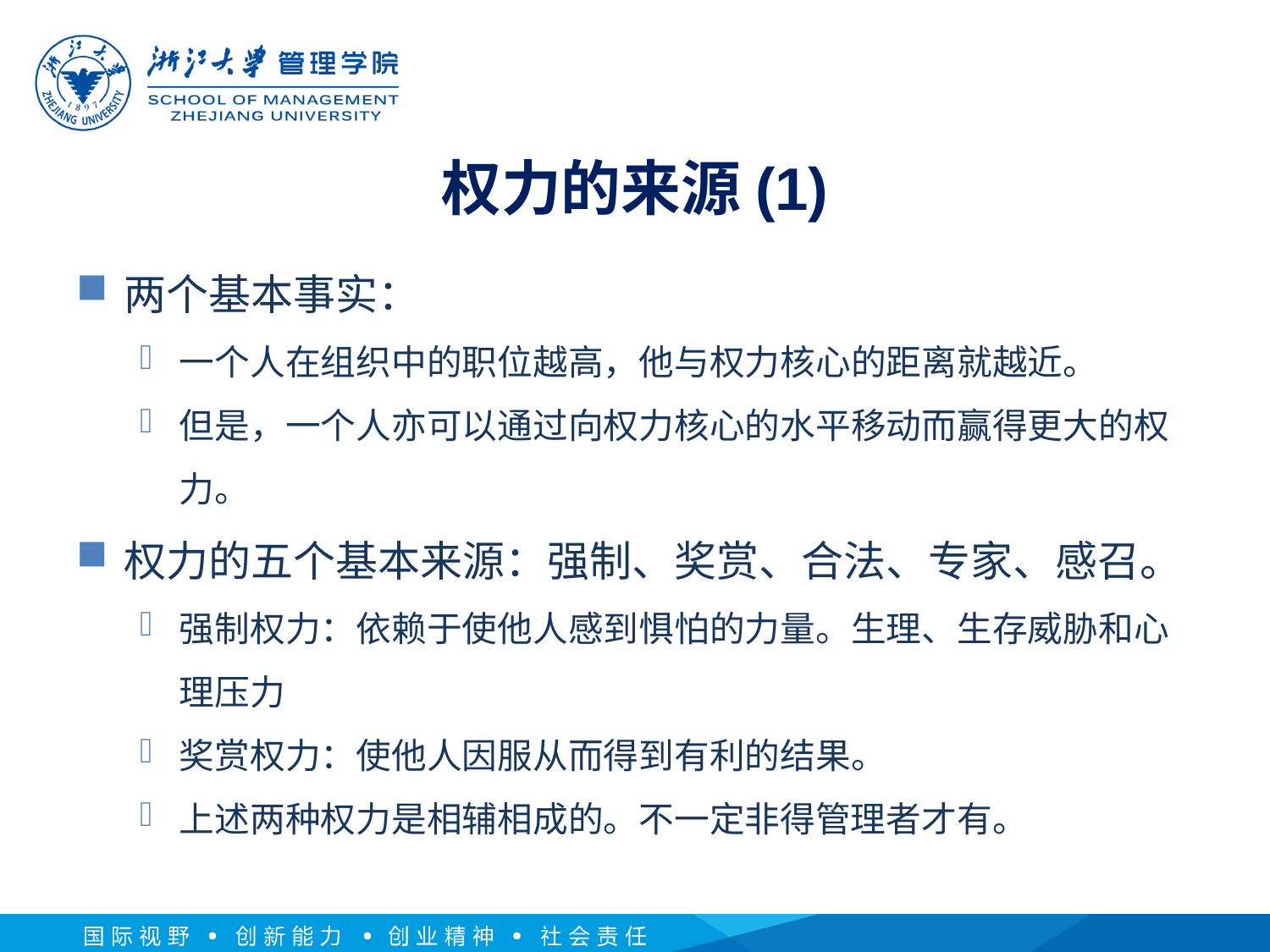

# 权力的来源(1)
两个基本事实：
一个人在组织中的职位越高，他与权力核心的距离就越近。
但是，一个人亦可以通过向权力核心的水平移动而赢得更大的权力。
权力的五个基本来源：强制、奖赏、合法、专家、感召。
强制权力：依赖于使他人感到惧怕的力量。生理、生存威胁和心理压力
奖赏权力：使他人因服从而得到有利的结果。
上述两种权力是相辅相成的。不一定非得管理者才有。